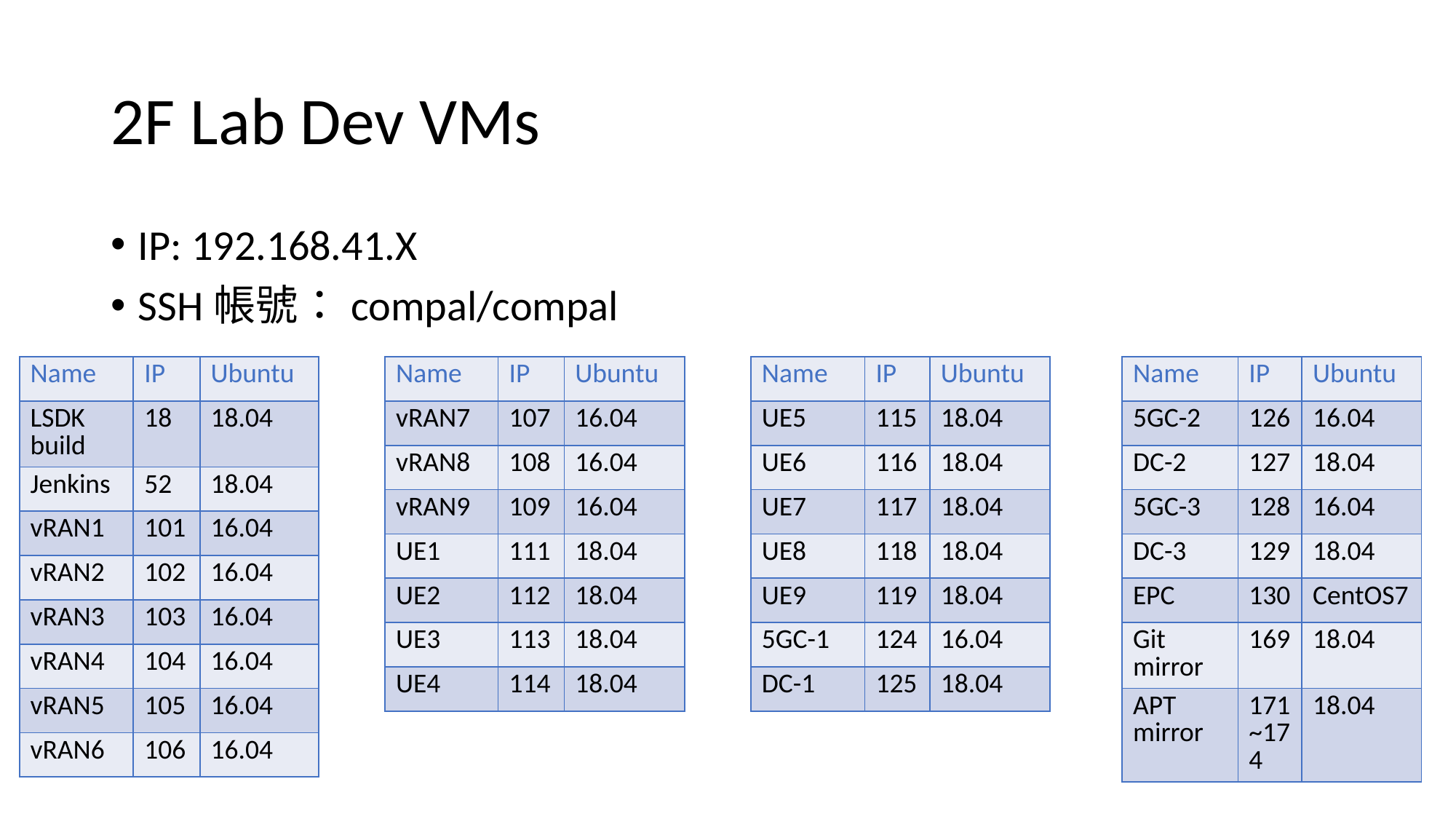

# 2F Lab Dev VMs
IP: 192.168.41.X
SSH帳號：compal/compal

| Name | IP | Ubuntu |
| --- | --- | --- |
| LSDK build | 18 | 18.04 |
| Jenkins | 52 | 18.04 |
| vRAN1 | 101 | 16.04 |
| vRAN2 | 102 | 16.04 |
| vRAN3 | 103 | 16.04 |
| vRAN4 | 104 | 16.04 |
| vRAN5 | 105 | 16.04 |
| vRAN6 | 106 | 16.04 |
| Name | IP | Ubuntu |
| --- | --- | --- |
| vRAN7 | 107 | 16.04 |
| vRAN8 | 108 | 16.04 |
| vRAN9 | 109 | 16.04 |
| UE1 | 111 | 18.04 |
| UE2 | 112 | 18.04 |
| UE3 | 113 | 18.04 |
| UE4 | 114 | 18.04 |
| Name | IP | Ubuntu |
| --- | --- | --- |
| UE5 | 115 | 18.04 |
| UE6 | 116 | 18.04 |
| UE7 | 117 | 18.04 |
| UE8 | 118 | 18.04 |
| UE9 | 119 | 18.04 |
| 5GC-1 | 124 | 16.04 |
| DC-1 | 125 | 18.04 |
| Name | IP | Ubuntu |
| --- | --- | --- |
| 5GC-2 | 126 | 16.04 |
| DC-2 | 127 | 18.04 |
| 5GC-3 | 128 | 16.04 |
| DC-3 | 129 | 18.04 |
| EPC | 130 | CentOS7 |
| Git mirror | 169 | 18.04 |
| APT mirror | 171~174 | 18.04 |